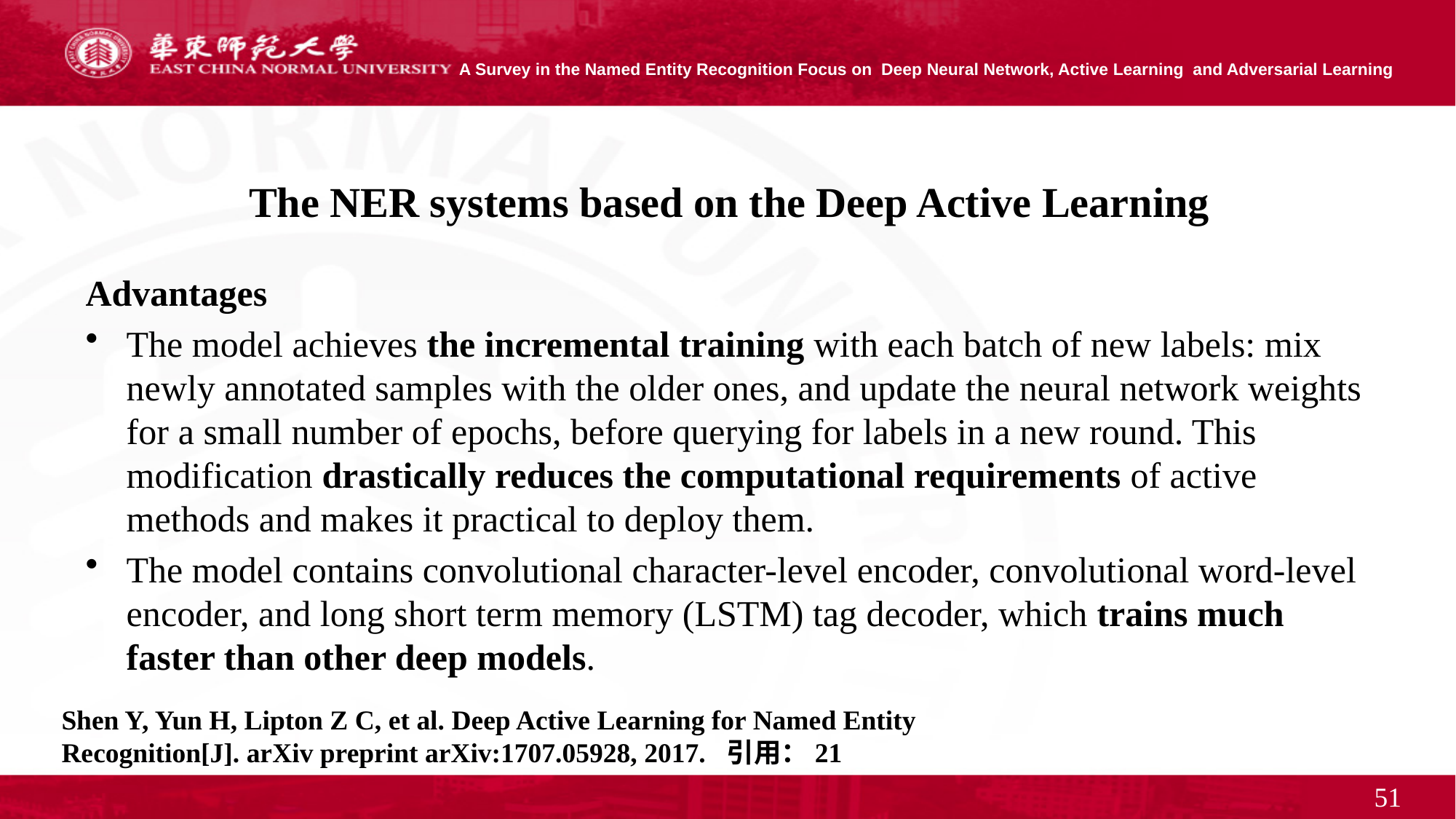

# The NER systems based on the Deep Active Learning
Advantages
The model achieves the incremental training with each batch of new labels: mix newly annotated samples with the older ones, and update the neural network weights for a small number of epochs, before querying for labels in a new round. This modification drastically reduces the computational requirements of active methods and makes it practical to deploy them.
The model contains convolutional character-level encoder, convolutional word-level encoder, and long short term memory (LSTM) tag decoder, which trains much faster than other deep models.

Shen Y, Yun H, Lipton Z C, et al. Deep Active Learning for Named Entity Recognition[J]. arXiv preprint arXiv:1707.05928, 2017.  引用：21
51